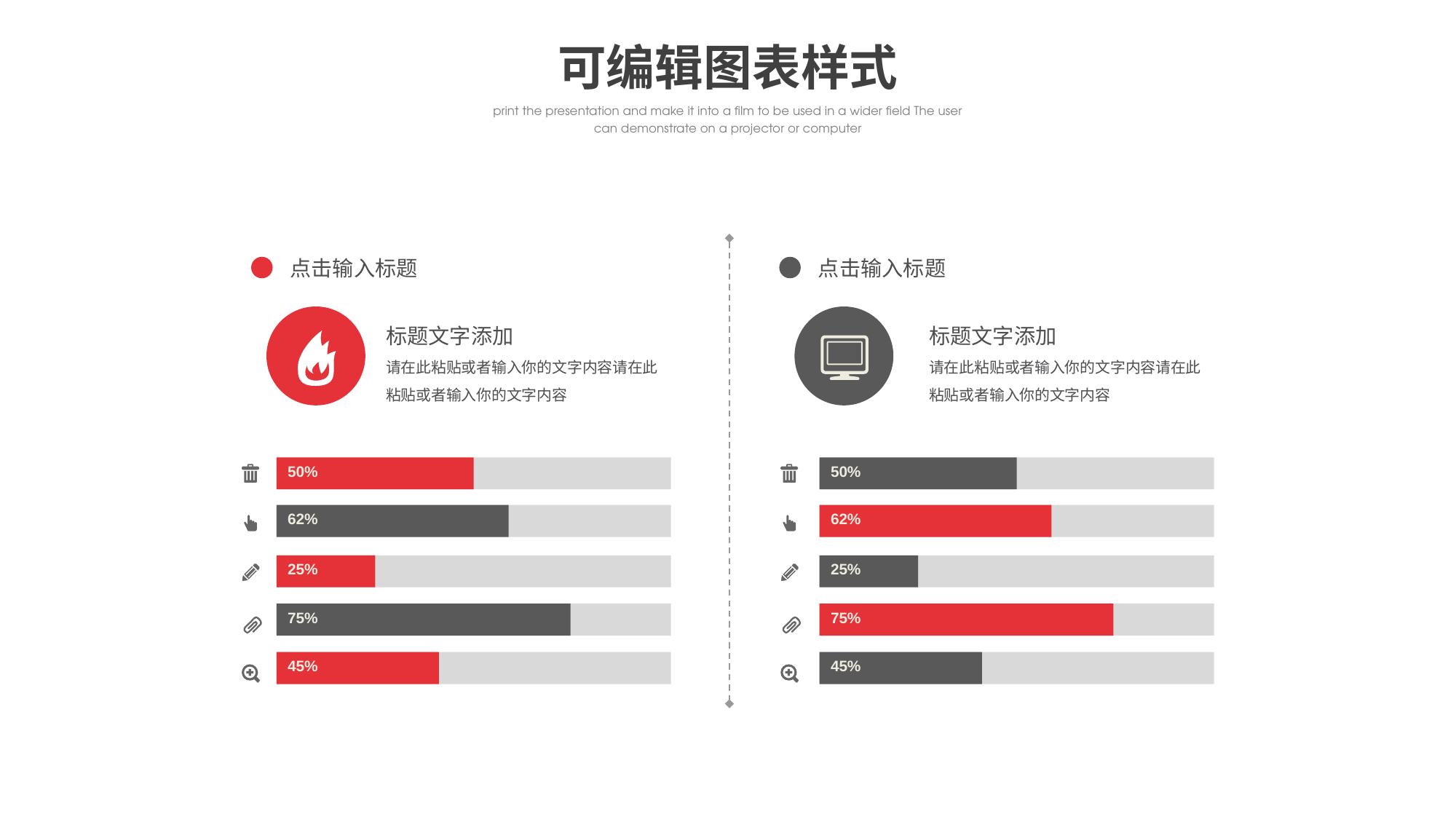

可编辑图表样式
print the presentation and make it into a film to be used in a wider field The user can demonstrate on a projector or computer
点击输入标题
点击输入标题

标题文字添加
标题文字添加

请在此粘贴或者输入你的文字内容请在此粘贴或者输入你的文字内容
请在此粘贴或者输入你的文字内容请在此粘贴或者输入你的文字内容
50%
50%

62%
62%

25%
25%

75%
75%

45%
45%